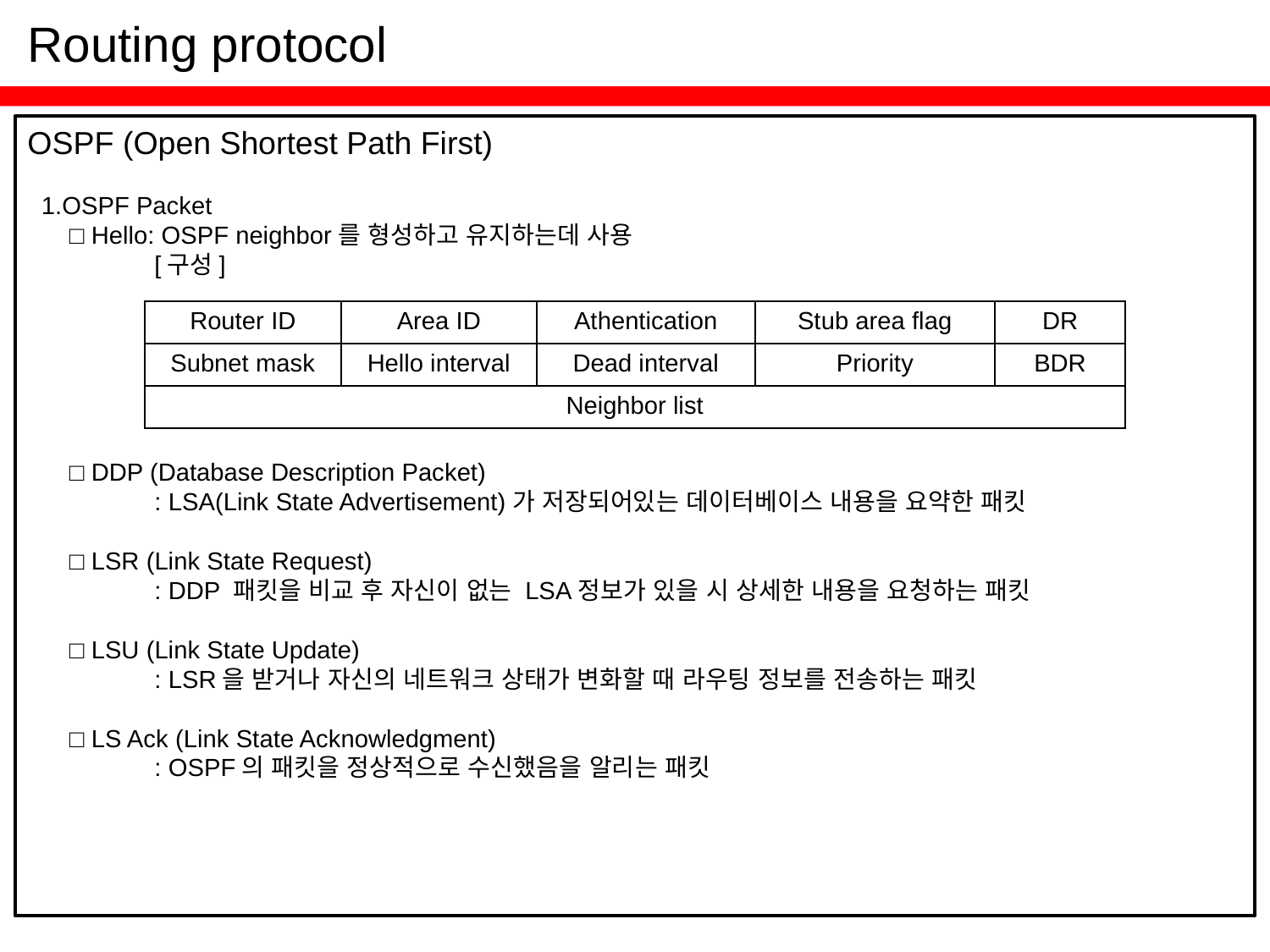

Routing protocol
OSPF (Open Shortest Path First)

  1.OSPF Packet
      □ Hello: OSPF neighbor를 형성하고 유지하는데 사용
	[구성]

      □ DDP (Database Description Packet)
	: LSA(Link State Advertisement)가 저장되어있는 데이터베이스 내용을 요약한 패킷

      □ LSR (Link State Request)
	: DDP 패킷을 비교 후 자신이 없는 LSA정보가 있을 시 상세한 내용을 요청하는 패킷

      □ LSU (Link State Update)
	: LSR을 받거나 자신의 네트워크 상태가 변화할 때 라우팅 정보를 전송하는 패킷

      □ LS Ack (Link State Acknowledgment)
	: OSPF의 패킷을 정상적으로 수신했음을 알리는 패킷

| Router ID | Area ID | Athentication | Stub area flag | DR |
| --- | --- | --- | --- | --- |
| Subnet mask | Hello interval | Dead interval | Priority | BDR |
| Neighbor list |  |  |  |  |